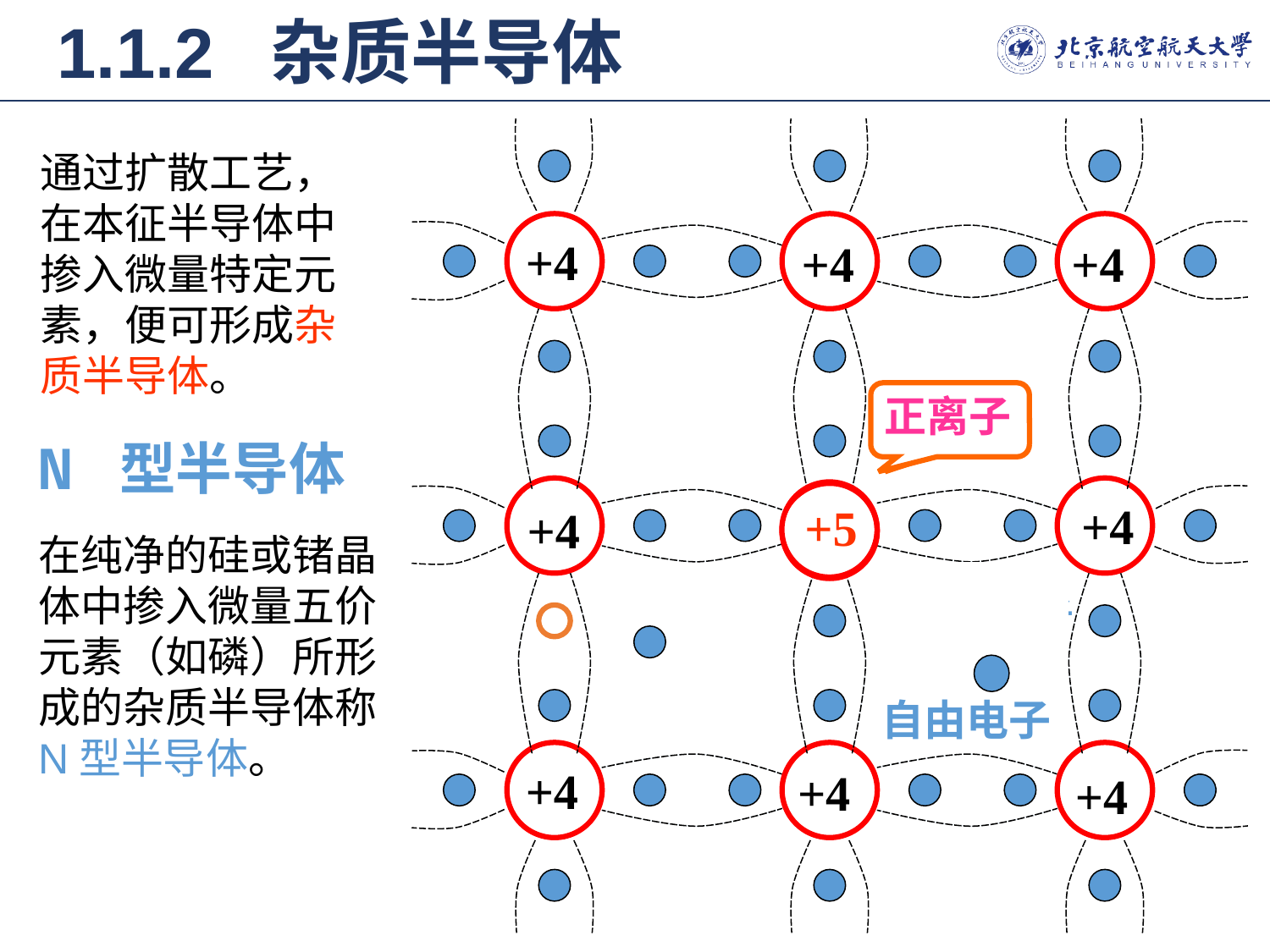

1.1.2  杂质半导体

通过扩散工艺，在本征半导体中掺入微量特定元素，便可形成杂质半导体。

+4
+4
+4

正离子

磷原子

N 型半导体

+4

+5

+4

+4

在纯净的硅或锗晶体中掺入微量五价元素（如磷）所形成的杂质半导体称N型半导体。

多余价电子

自由电子

+4
+4
+4

9